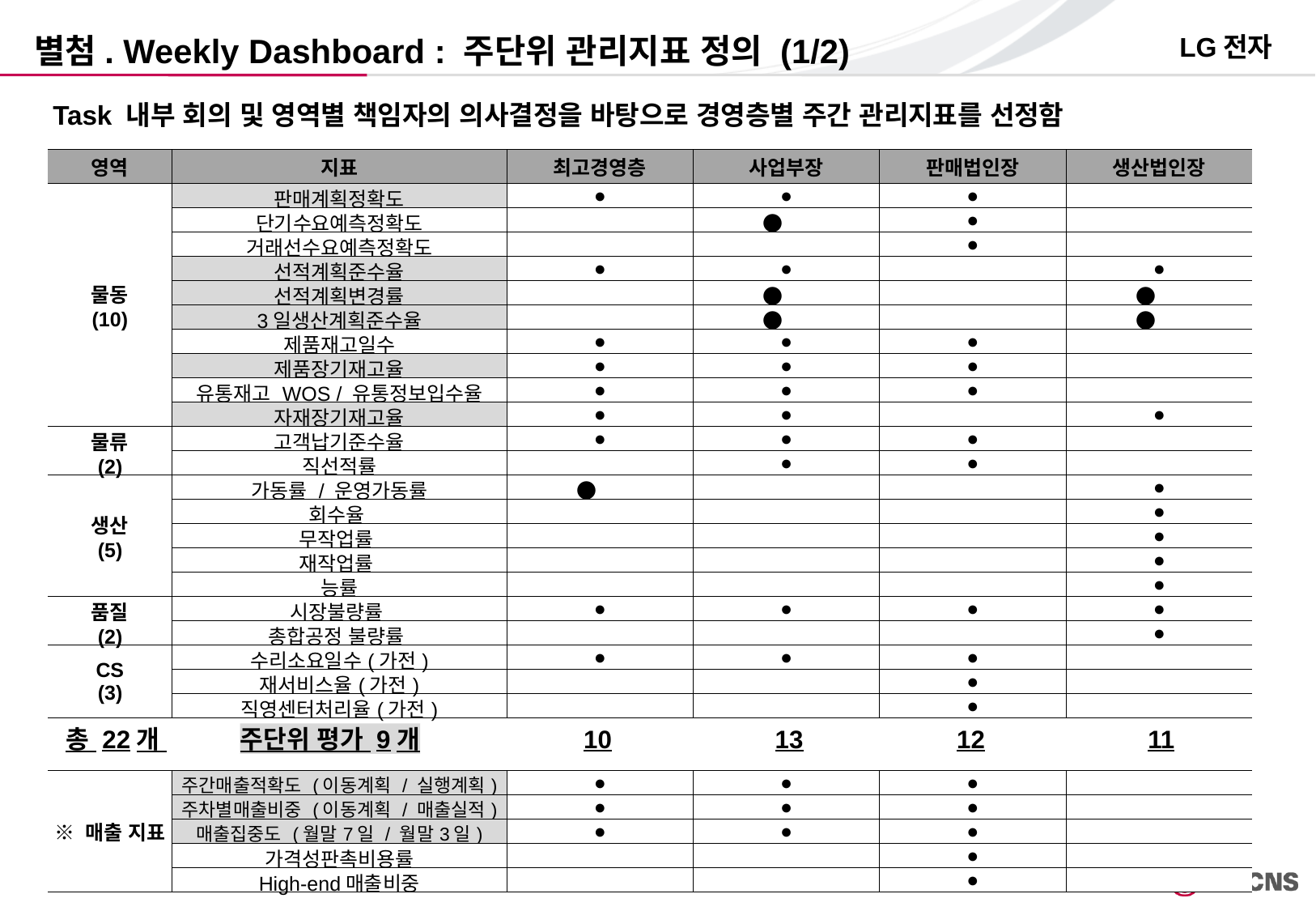

# 별첨. Weekly Dashboard : 주단위 관리지표 정의 (1/2)
LG전자
Task 내부 회의 및 영역별 책임자의 의사결정을 바탕으로 경영층별 주간 관리지표를 선정함
| 영역 | 지표 | 최고경영층 | 사업부장 | 판매법인장 | 생산법인장 |
| --- | --- | --- | --- | --- | --- |
| 물동 (10) | 판매계획정확도 | ● | ● | ● |  |
|  | 단기수요예측정확도 |  | ● | ● |  |
|  | 거래선수요예측정확도 |  |  | ● |  |
|  | 선적계획준수율 | ● | ● |  | ● |
|  | 선적계획변경률 |  | ● |  | ● |
|  | 3일생산계획준수율 |  | ● |  | ● |
|  | 제품재고일수 | ● | ● | ● |  |
|  | 제품장기재고율 | ● | ● | ● |  |
|  | 유통재고 WOS / 유통정보입수율 | ● | ● | ● |  |
|  | 자재장기재고율 | ● | ● |  | ● |
| 물류 (2) | 고객납기준수율 | ● | ● | ● |  |
|  | 직선적률 |  | ● | ● |  |
| 생산 (5) | 가동률 / 운영가동률 | ● |  |  | ● |
|  | 회수율 |  |  |  | ● |
|  | 무작업률 |  |  |  | ● |
|  | 재작업률 |  |  |  | ● |
|  | 능률 |  |  |  | ● |
| 품질 (2) | 시장불량률 | ● | ● | ● | ● |
|  | 총합공정 불량률 |  |  |  | ● |
| CS (3) | 수리소요일수(가전) | ● | ● | ● |  |
|  | 재서비스율(가전) |  |  | ● |  |
|  | 직영센터처리율(가전) |  |  | ● |  |
10
13
12
11
총 22개
주단위 평가 9개
| ※ 매출 지표 | 주간매출적확도 (이동계획 / 실행계획) | ● | ● | ● |  |
| --- | --- | --- | --- | --- | --- |
|  | 주차별매출비중 (이동계획 / 매출실적) | ● | ● | ● |  |
|  | 매출집중도 (월말7일 / 월말3일) | ● | ● | ● |  |
|  | 가격성판촉비용률 |  |  | ● |  |
|  | High-end매출비중 |  |  | ● |  |